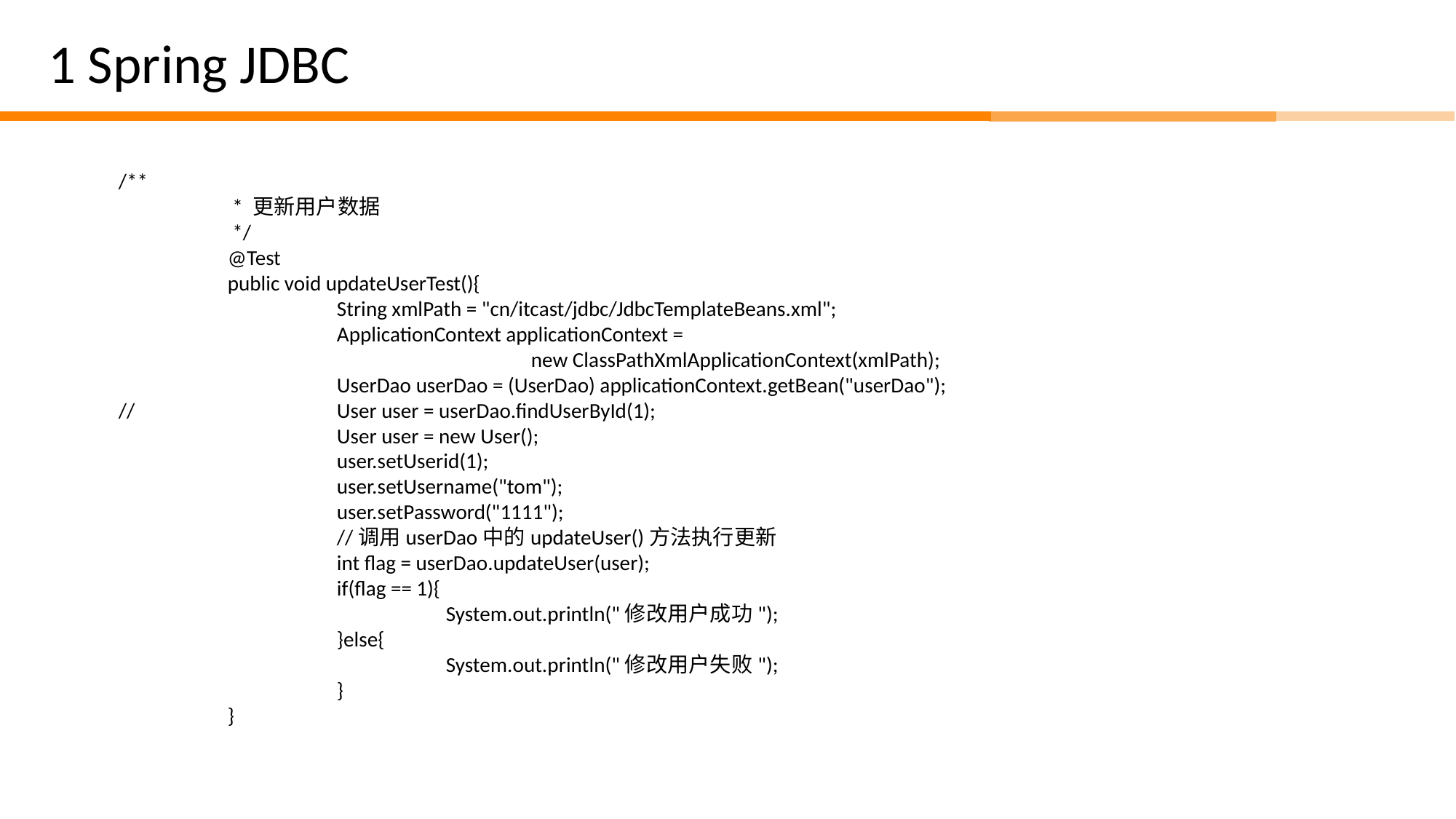

# 1 Spring JDBC
/**
	 * 更新用户数据
	 */
	@Test
	public void updateUserTest(){
		String xmlPath = "cn/itcast/jdbc/JdbcTemplateBeans.xml";
		ApplicationContext applicationContext =
			                  new ClassPathXmlApplicationContext(xmlPath);
		UserDao userDao = (UserDao) applicationContext.getBean("userDao");
//		User user = userDao.findUserById(1);
		User user = new User();
		user.setUserid(1);
		user.setUsername("tom");
		user.setPassword("1111");
		//调用userDao中的updateUser()方法执行更新
		int flag = userDao.updateUser(user);
		if(flag == 1){
			System.out.println("修改用户成功");
		}else{
			System.out.println("修改用户失败");
		}
	}